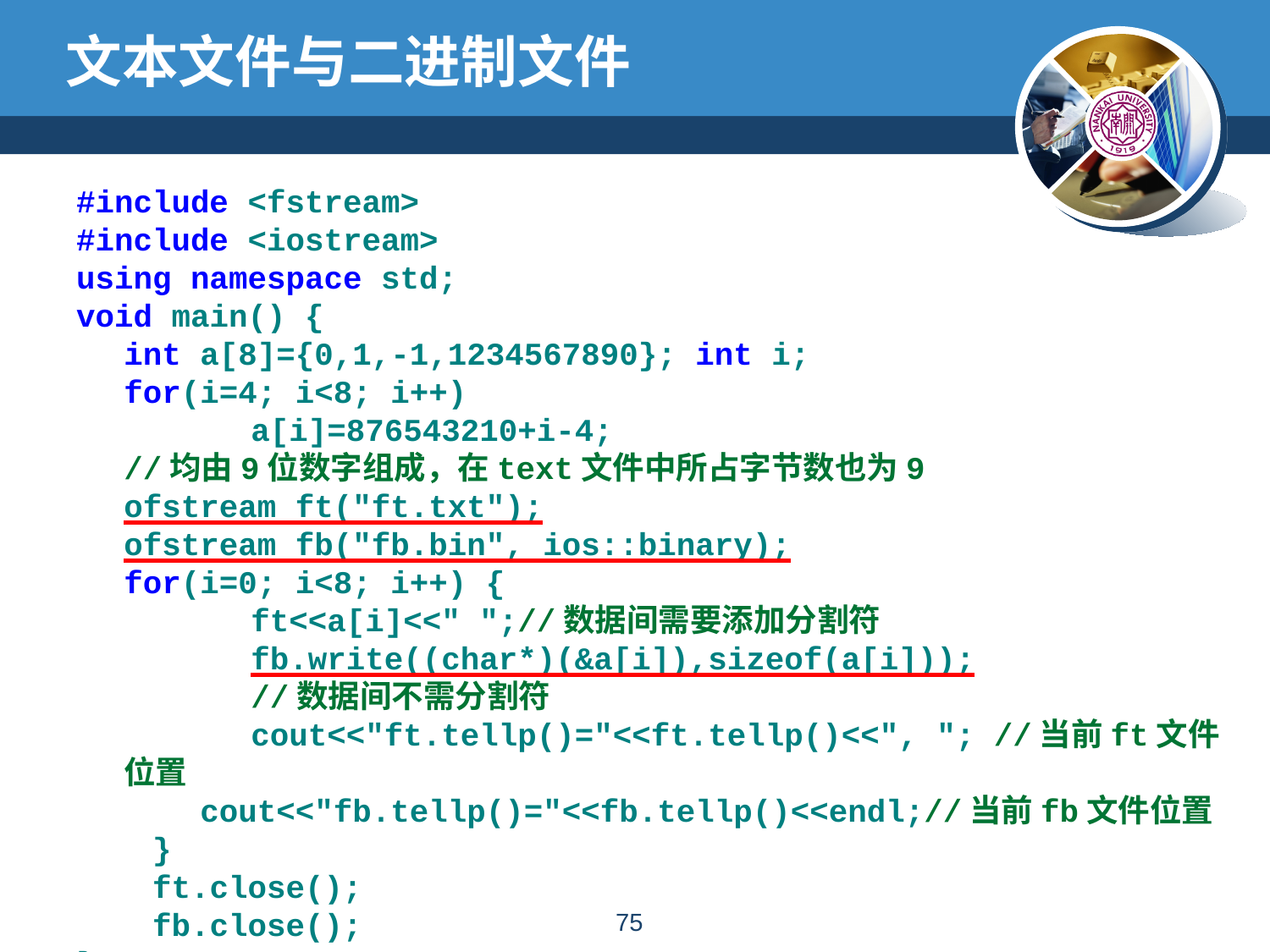

# 文本文件与二进制文件
#include <fstream>
#include <iostream>
using namespace std;
void main() {
	int a[8]={0,1,-1,1234567890}; int i;
	for(i=4; i<8; i++)
		a[i]=876543210+i-4;
	//均由9位数字组成，在text文件中所占字节数也为9
	ofstream ft("ft.txt");
	ofstream fb("fb.bin", ios::binary);
	for(i=0; i<8; i++) {
		ft<<a[i]<<" ";//数据间需要添加分割符
      	fb.write((char*)(&a[i]),sizeof(a[i]));
		//数据间不需分割符
      	cout<<"ft.tellp()="<<ft.tellp()<<", "; //当前ft文件位置
  	    cout<<"fb.tellp()="<<fb.tellp()<<endl;//当前fb文件位置
    }
    ft.close();
    fb.close();
}
75